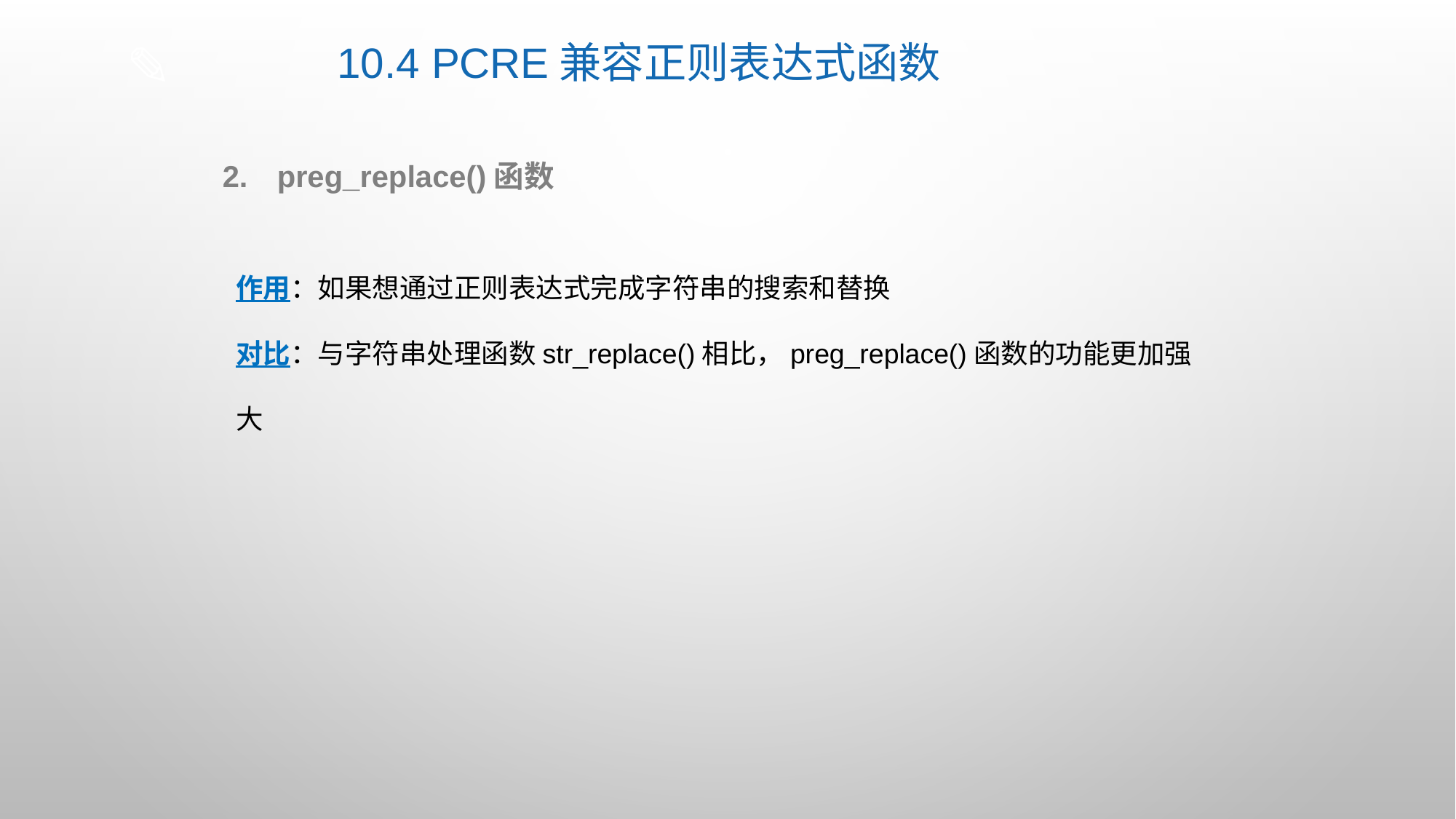

# 10.4 PCRE兼容正则表达式函数
preg_replace()函数
作用：如果想通过正则表达式完成字符串的搜索和替换
对比：与字符串处理函数str_replace()相比，preg_replace()函数的功能更加强大